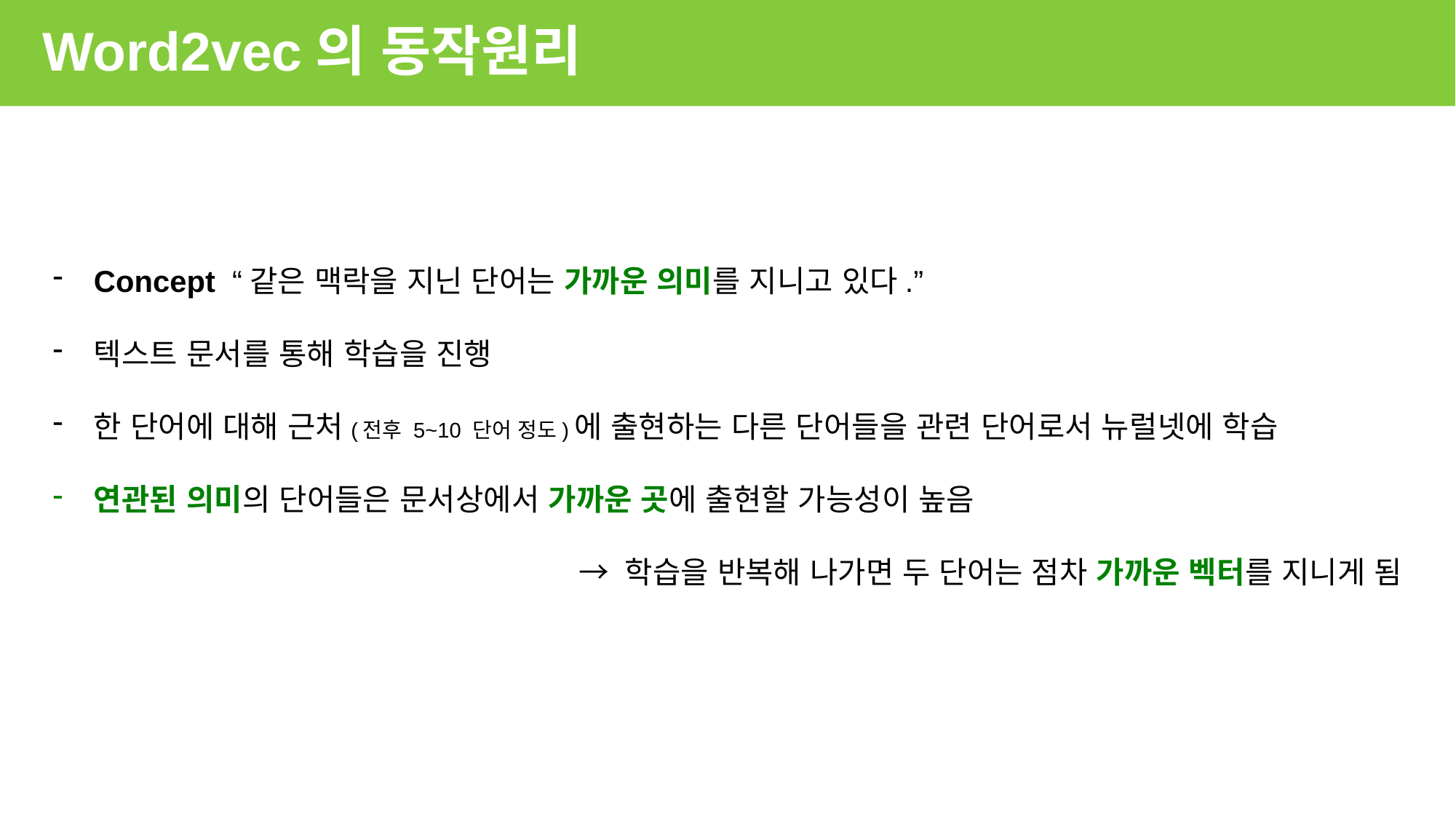

# Word2vec의 동작원리
Concept  “같은 맥락을 지닌 단어는 가까운 의미를 지니고 있다.”
텍스트 문서를 통해 학습을 진행
한 단어에 대해 근처(전후 5~10 단어 정도)에 출현하는 다른 단어들을 관련 단어로서 뉴럴넷에 학습
연관된 의미의 단어들은 문서상에서 가까운 곳에 출현할 가능성이 높음
  → 학습을 반복해 나가면 두 단어는 점차 가까운 벡터를 지니게 됨